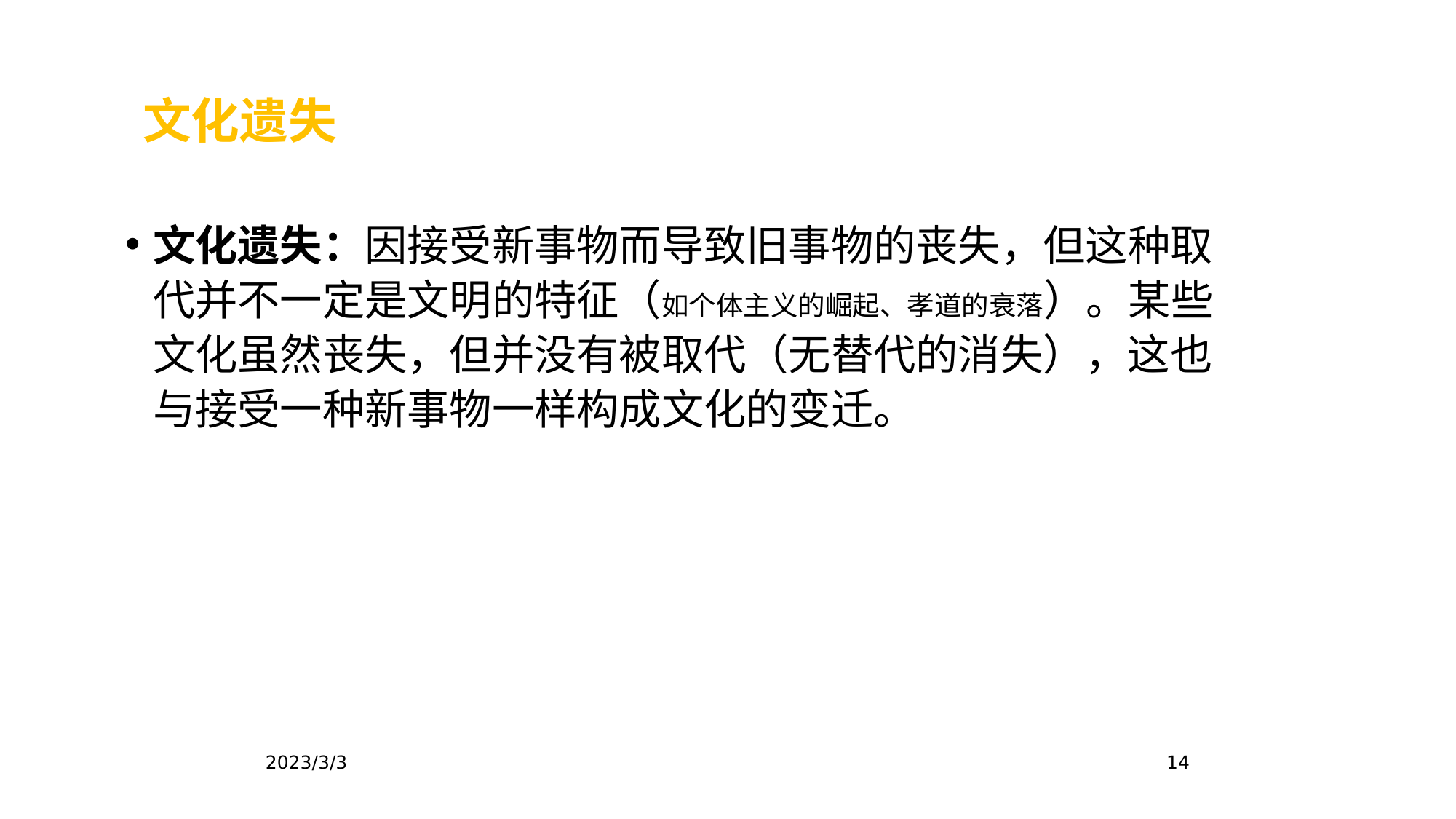

文化遗失
文化遗失：因接受新事物而导致旧事物的丧失，但这种取代并不一定是文明的特征（如个体主义的崛起、孝道的衰落）。某些文化虽然丧失，但并没有被取代（无替代的消失），这也与接受一种新事物一样构成文化的变迁。
2023/3/3
14